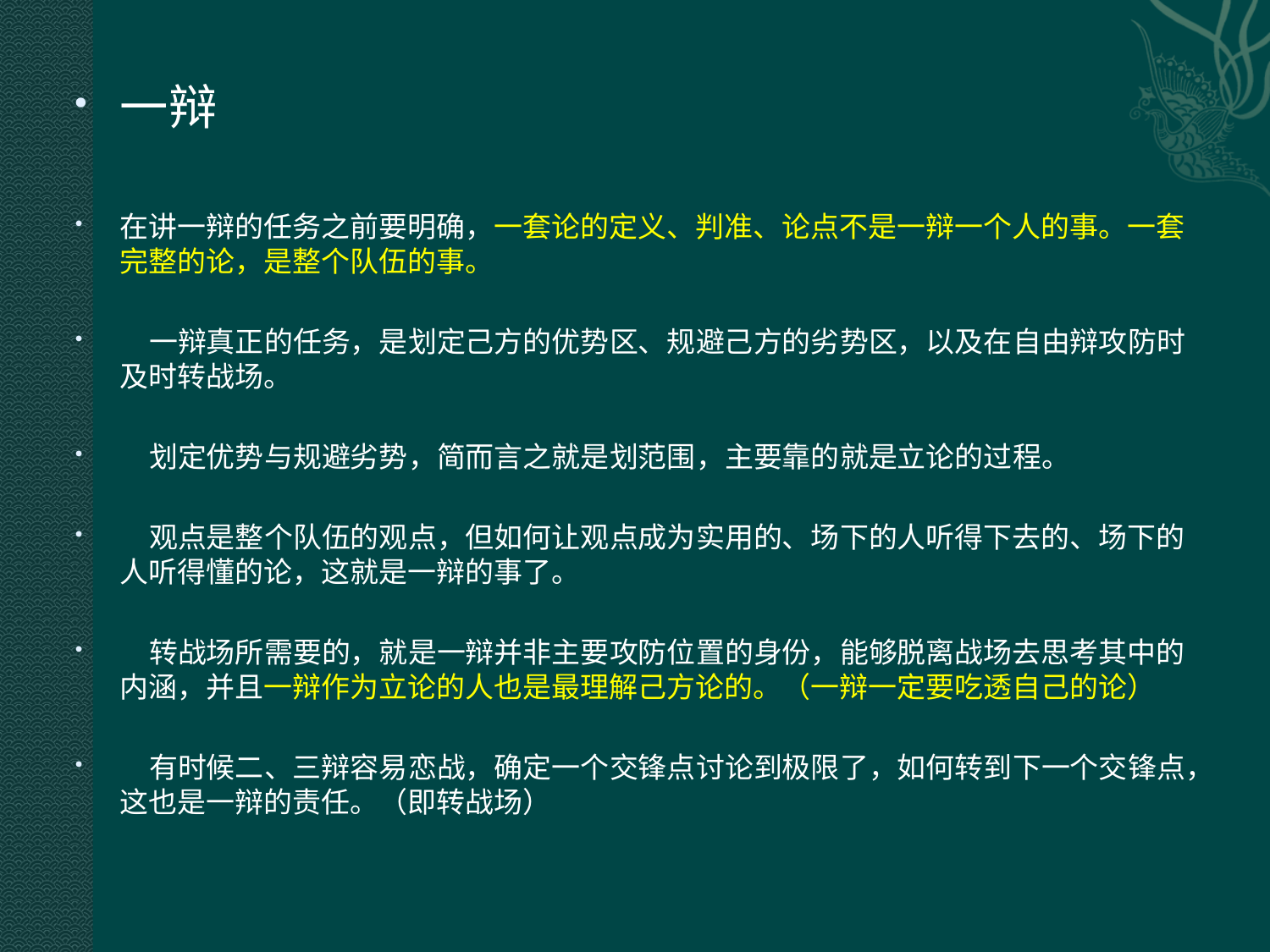

一辩

在讲一辩的任务之前要明确，一套论的定义、判准、论点不是一辩一个人的事。一套完整的论，是整个队伍的事。

    一辩真正的任务，是划定己方的优势区、规避己方的劣势区，以及在自由辩攻防时及时转战场。

    划定优势与规避劣势，简而言之就是划范围，主要靠的就是立论的过程。

    观点是整个队伍的观点，但如何让观点成为实用的、场下的人听得下去的、场下的人听得懂的论，这就是一辩的事了。

    转战场所需要的，就是一辩并非主要攻防位置的身份，能够脱离战场去思考其中的内涵，并且一辩作为立论的人也是最理解己方论的。（一辩一定要吃透自己的论）

    有时候二、三辩容易恋战，确定一个交锋点讨论到极限了，如何转到下一个交锋点，这也是一辩的责任。（即转战场）

#